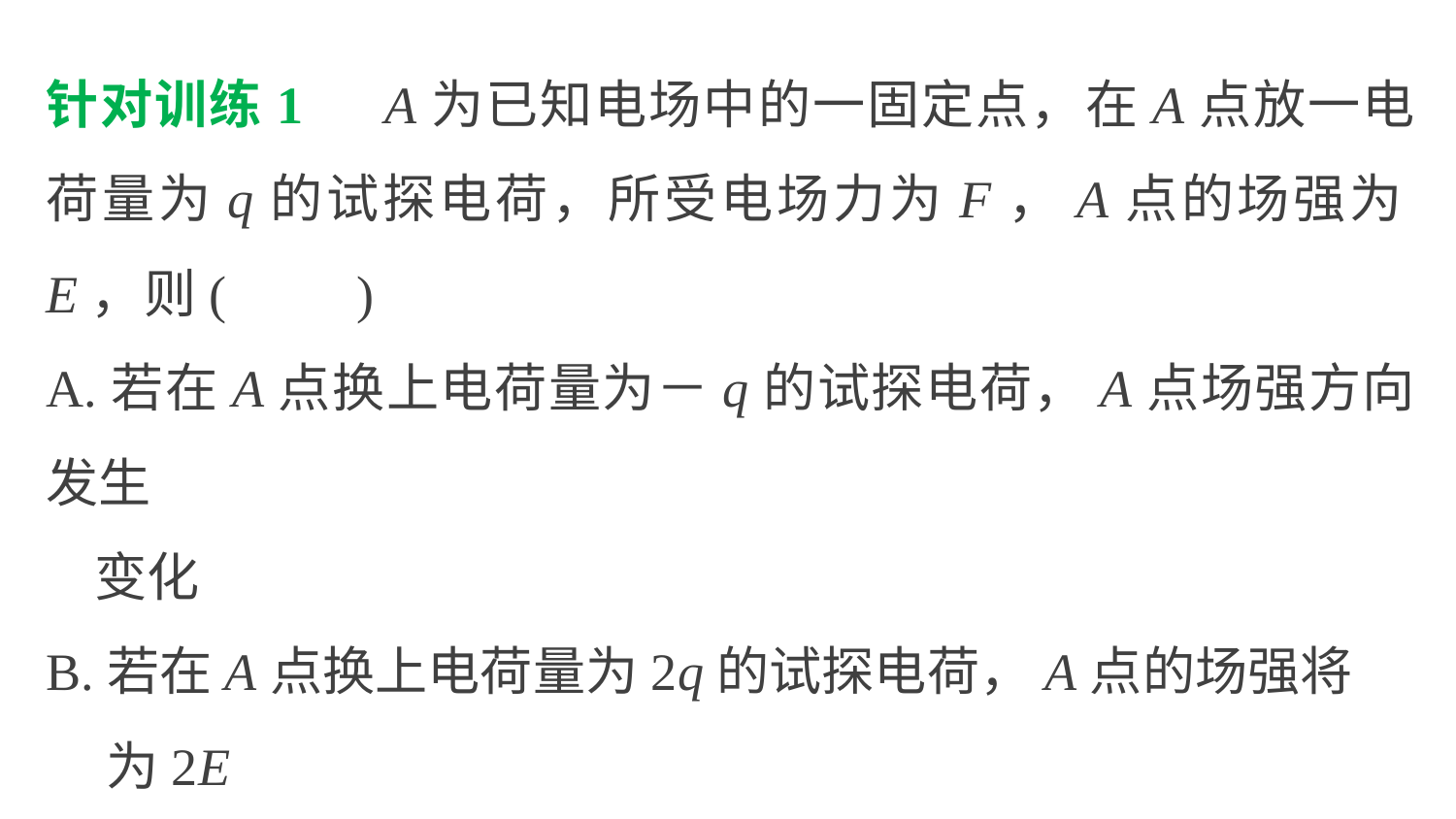

针对训练1　A为已知电场中的一固定点，在A点放一电荷量为q的试探电荷，所受电场力为F，A点的场强为E，则(　　)
A.若在A点换上电荷量为－q的试探电荷，A点场强方向发生
   变化
B.若在A点换上电荷量为2q的试探电荷，A点的场强将
    为2E
C.若在A点移去电荷q，A点的场强变为零
D.A点场强的大小、方向与q的大小、正负、有无均无关